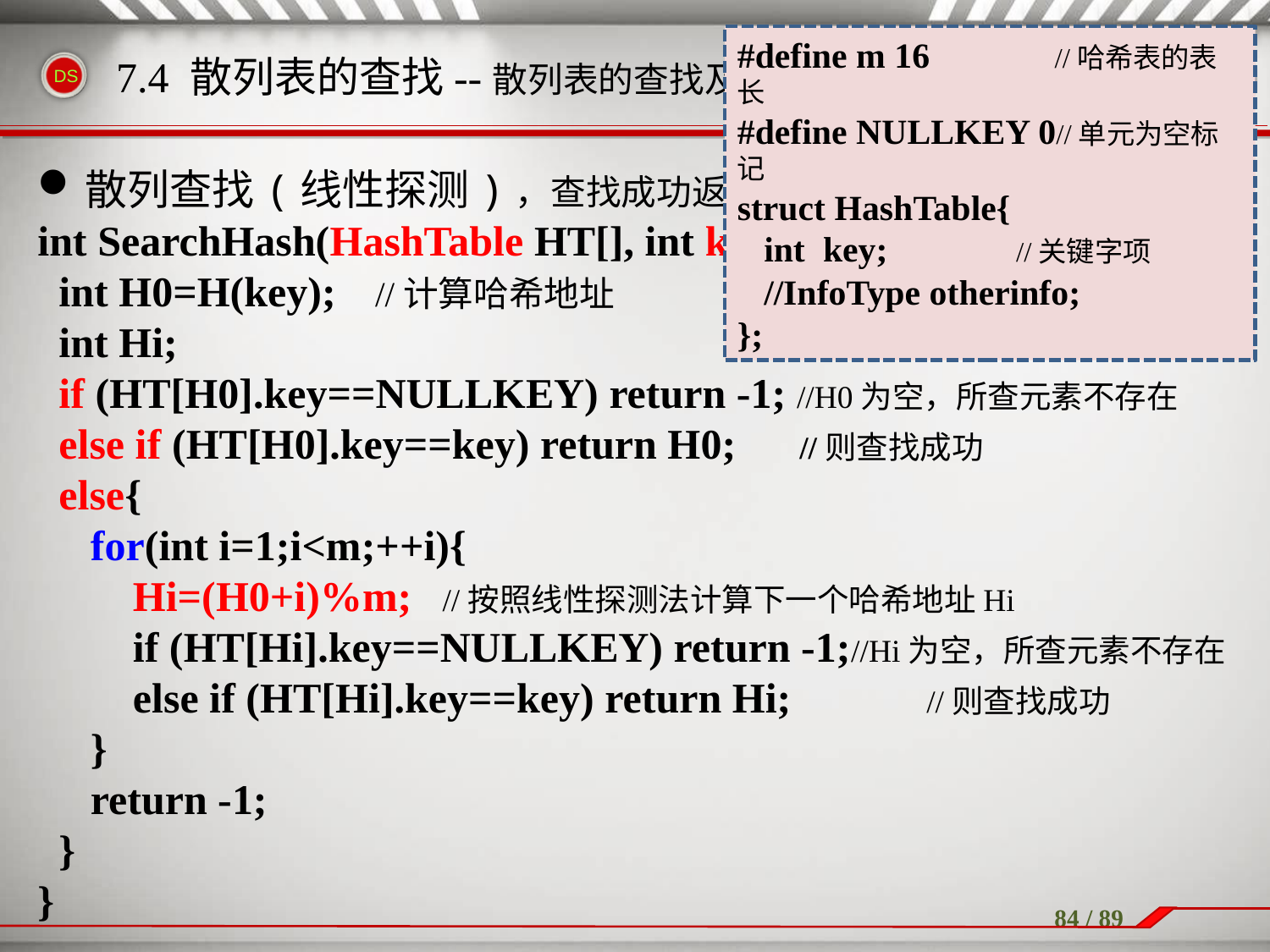

散列查找(线性探测)，查找成功返回哈希表的单元号，否则返回-1
int SearchHash(HashTable HT[], int key){
  int H0=H(key);    //计算哈希地址
  int Hi;
  if (HT[H0].key==NULLKEY) return -1; //H0为空，所查元素不存在
  else if (HT[H0].key==key) return H0;	//则查找成功
  else{
     for(int i=1;i<m;++i){
         Hi=(H0+i)%m;   //按照线性探测法计算下一个哈希地址Hi
         if (HT[Hi].key==NULLKEY) return -1;//Hi为空，所查元素不存在
         else if (HT[Hi].key==key) return Hi; 	//则查找成功
     }
     return -1;
  }
}
#define m 16              //哈希表的表长
#define NULLKEY 0//单元为空标记
struct HashTable{
   int  key;	   //关键字项
   //InfoType otherinfo;
};
7.4 散列表的查找--散列表的查找及分析